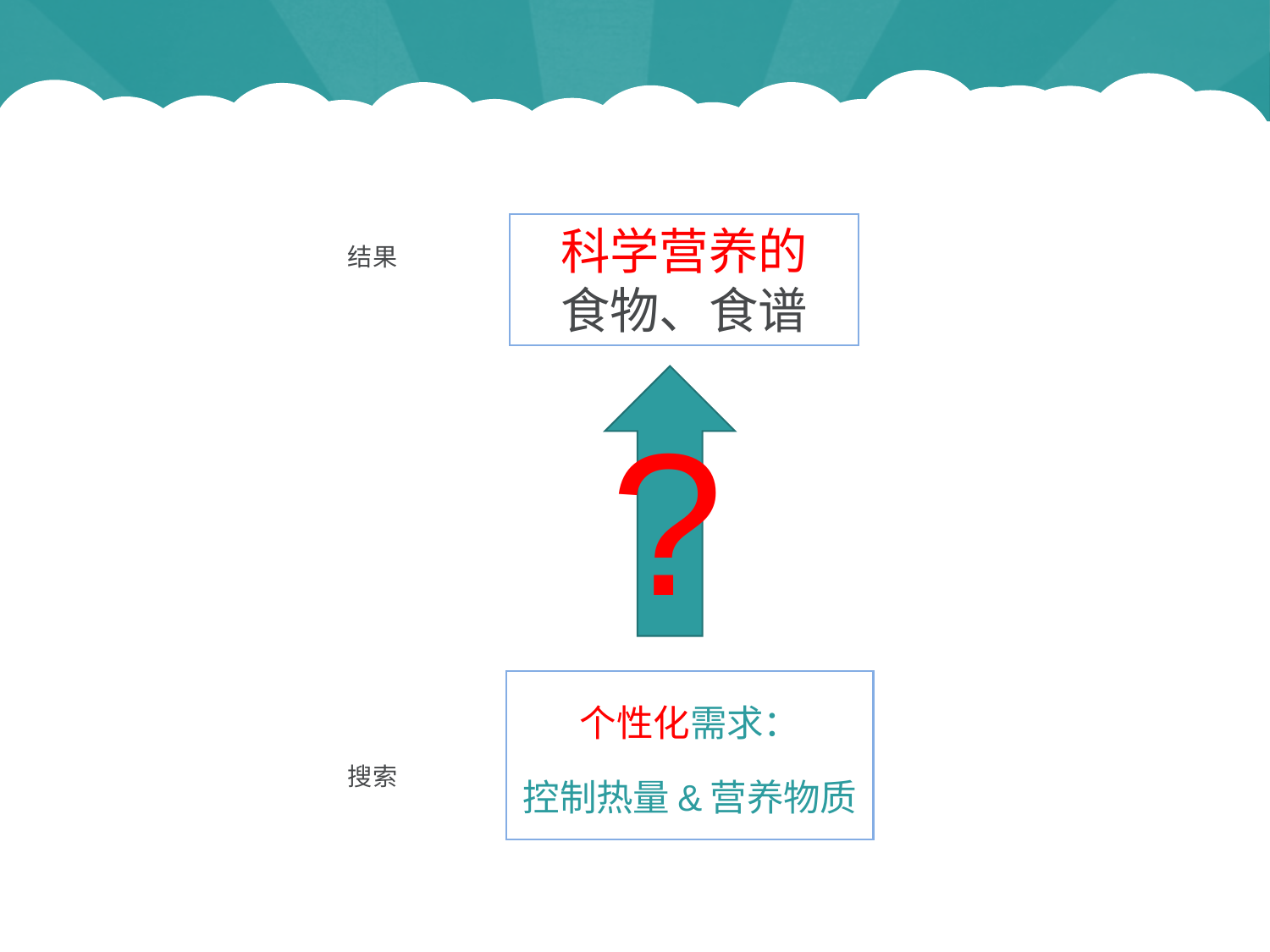

科学营养的
食物、食谱
结果

?
个性化需求：
控制热量&营养物质

搜索